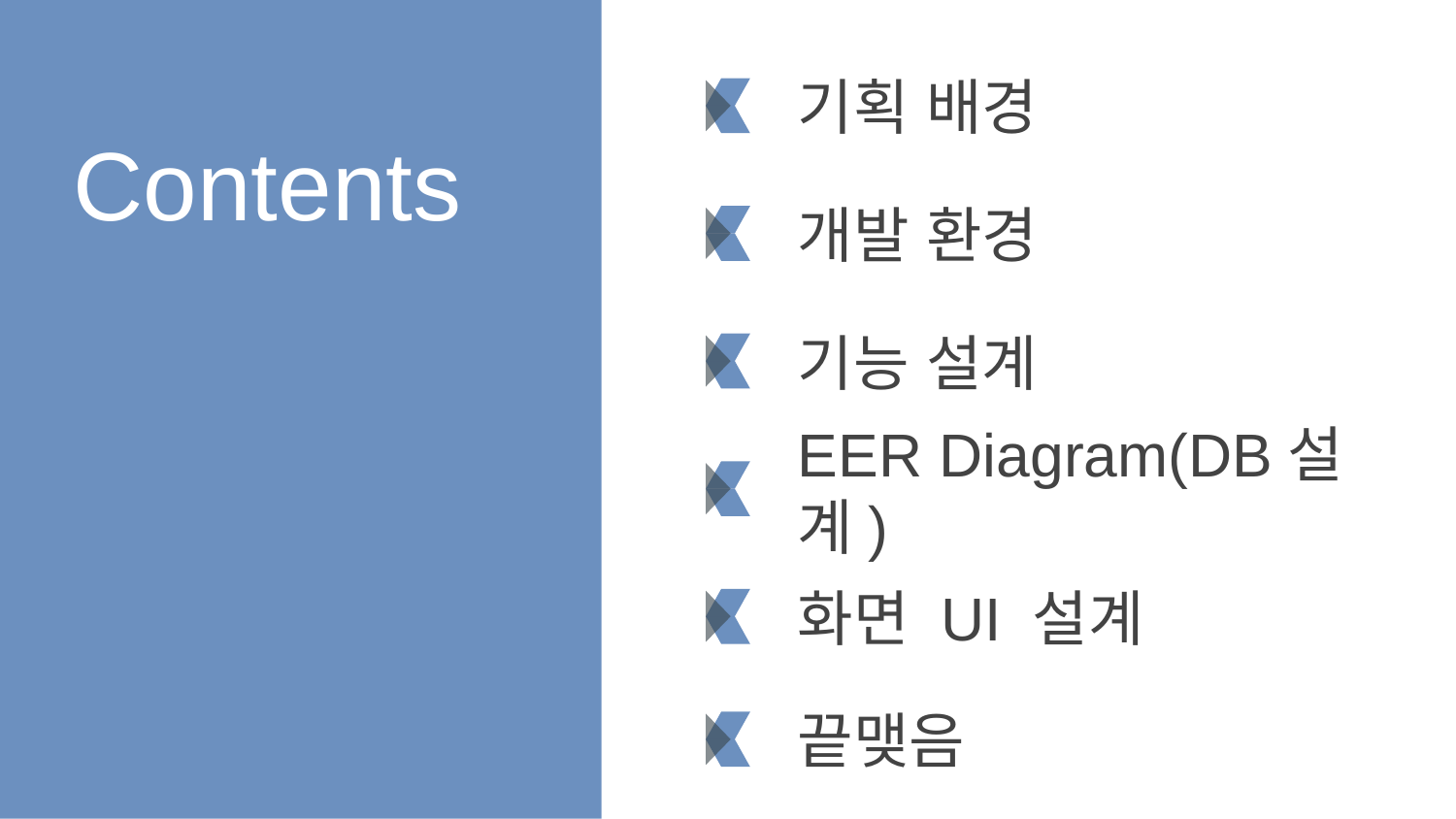

기획 배경

# Contents
개발 환경

기능 설계

EER Diagram(DB설계)

화면 UI 설계

끝맺음